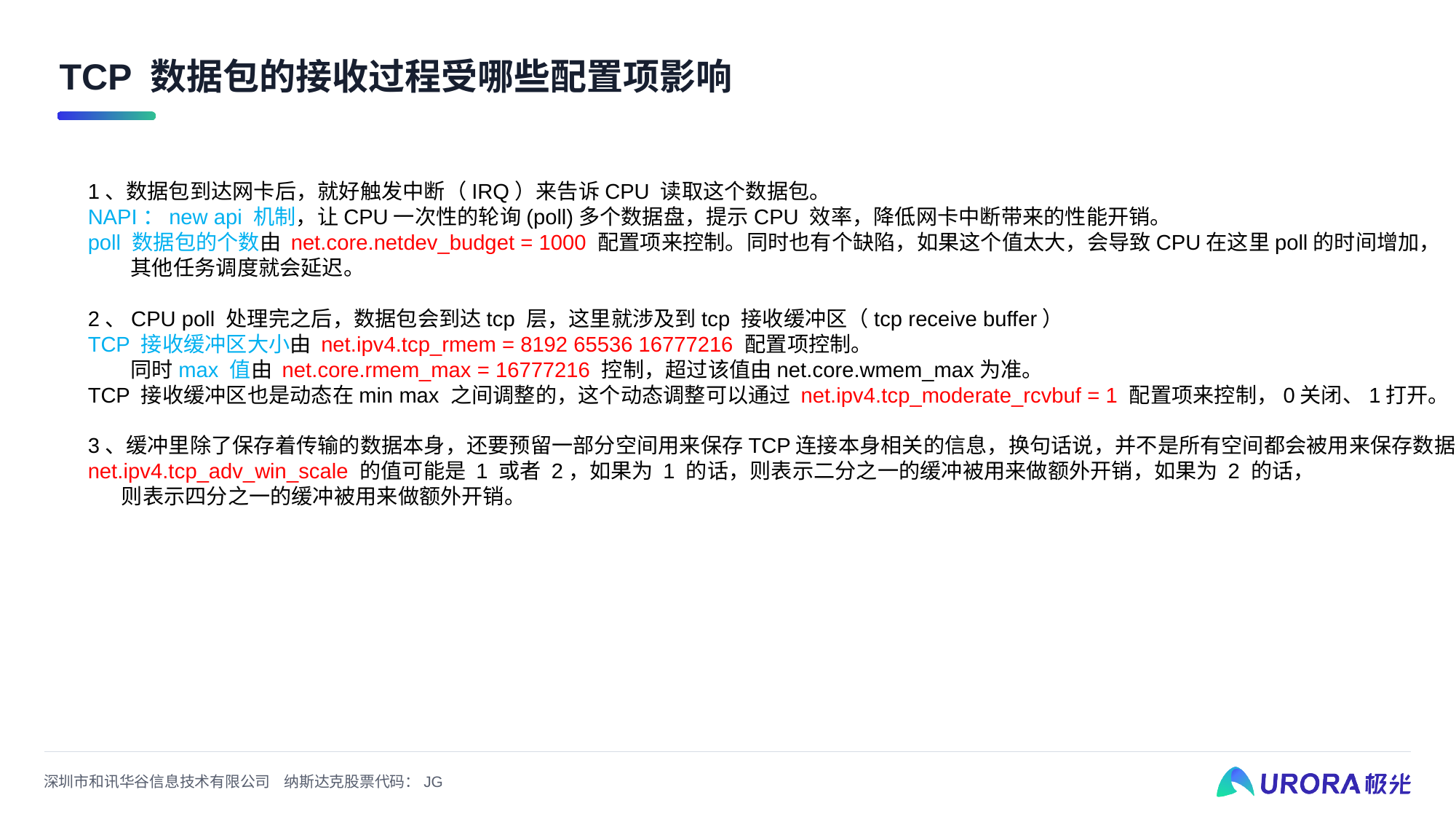

# TCP 数据包的接收过程受哪些配置项影响
1、数据包到达网卡后，就好触发中断（IRQ）来告诉CPU 读取这个数据包。
NAPI：new api 机制，让CPU一次性的轮询(poll)多个数据盘，提示CPU 效率，降低网卡中断带来的性能开销。
poll 数据包的个数由 net.core.netdev_budget = 1000 配置项来控制。同时也有个缺陷，如果这个值太大，会导致CPU在这里poll的时间增加，
        其他任务调度就会延迟。

2、CPU poll 处理完之后，数据包会到达tcp 层，这里就涉及到tcp 接收缓冲区（tcp receive buffer）
TCP 接收缓冲区大小由 net.ipv4.tcp_rmem = 8192 65536 16777216 配置项控制。
        同时max 值由 net.core.rmem_max = 16777216 控制，超过该值由net.core.wmem_max为准。
TCP 接收缓冲区也是动态在min max 之间调整的，这个动态调整可以通过 net.ipv4.tcp_moderate_rcvbuf = 1 配置项来控制，0关闭、1打开。

3、缓冲里除了保存着传输的数据本身，还要预留一部分空间用来保存TCP连接本身相关的信息，换句话说，并不是所有空间都会被用来保存数据。
net.ipv4.tcp_adv_win_scale 的值可能是 1 或者 2，如果为 1 的话，则表示二分之一的缓冲被用来做额外开销，如果为 2 的话，
      则表示四分之一的缓冲被用来做额外开销。